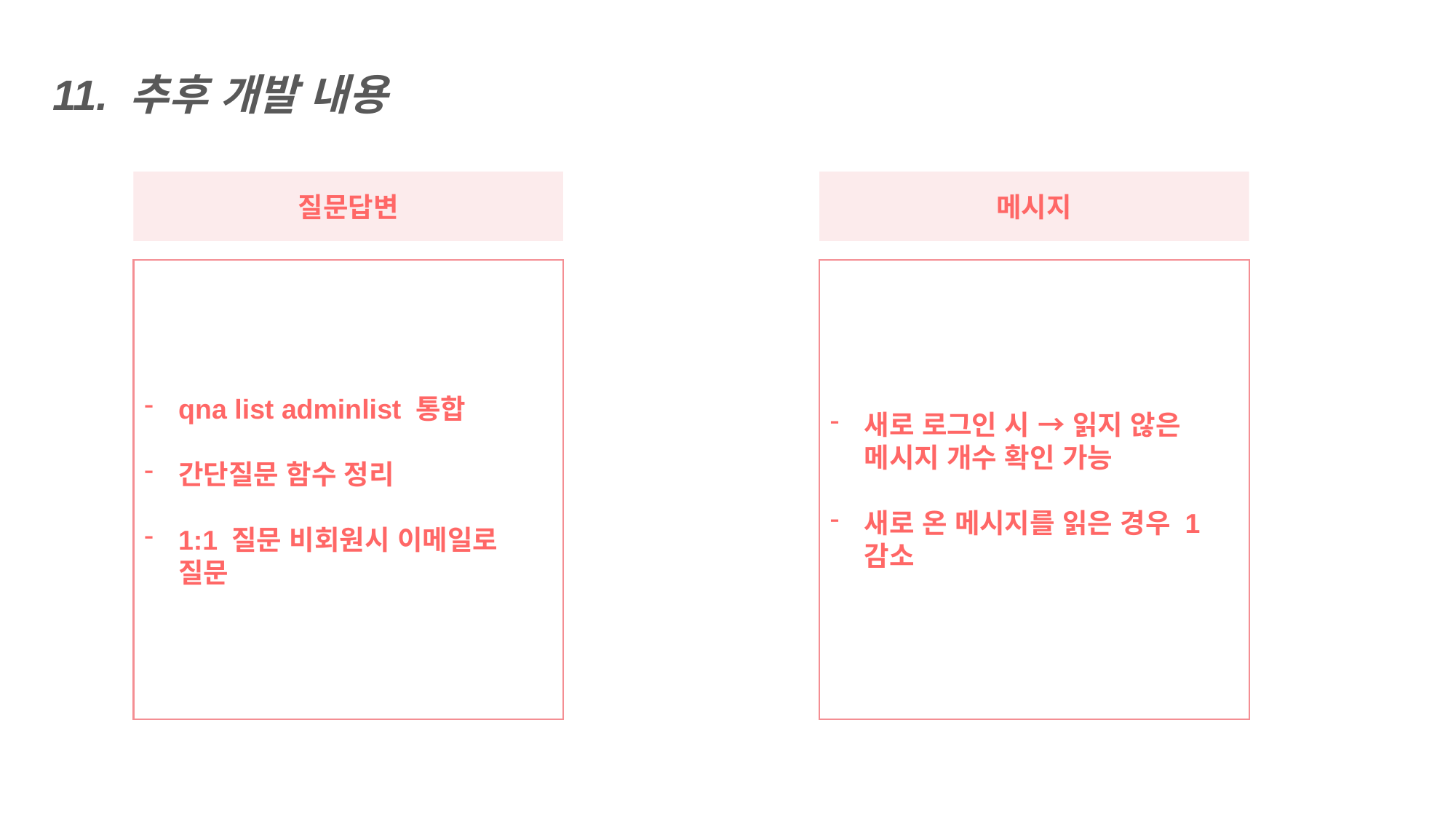

11. 추후 개발 내용
질문답변
qna list adminlist 통합

간단질문 함수 정리

1:1 질문 비회원시 이메일로 질문
메시지
새로 로그인 시 → 읽지 않은 메시지 개수 확인 가능

새로 온 메시지를 읽은 경우 1감소